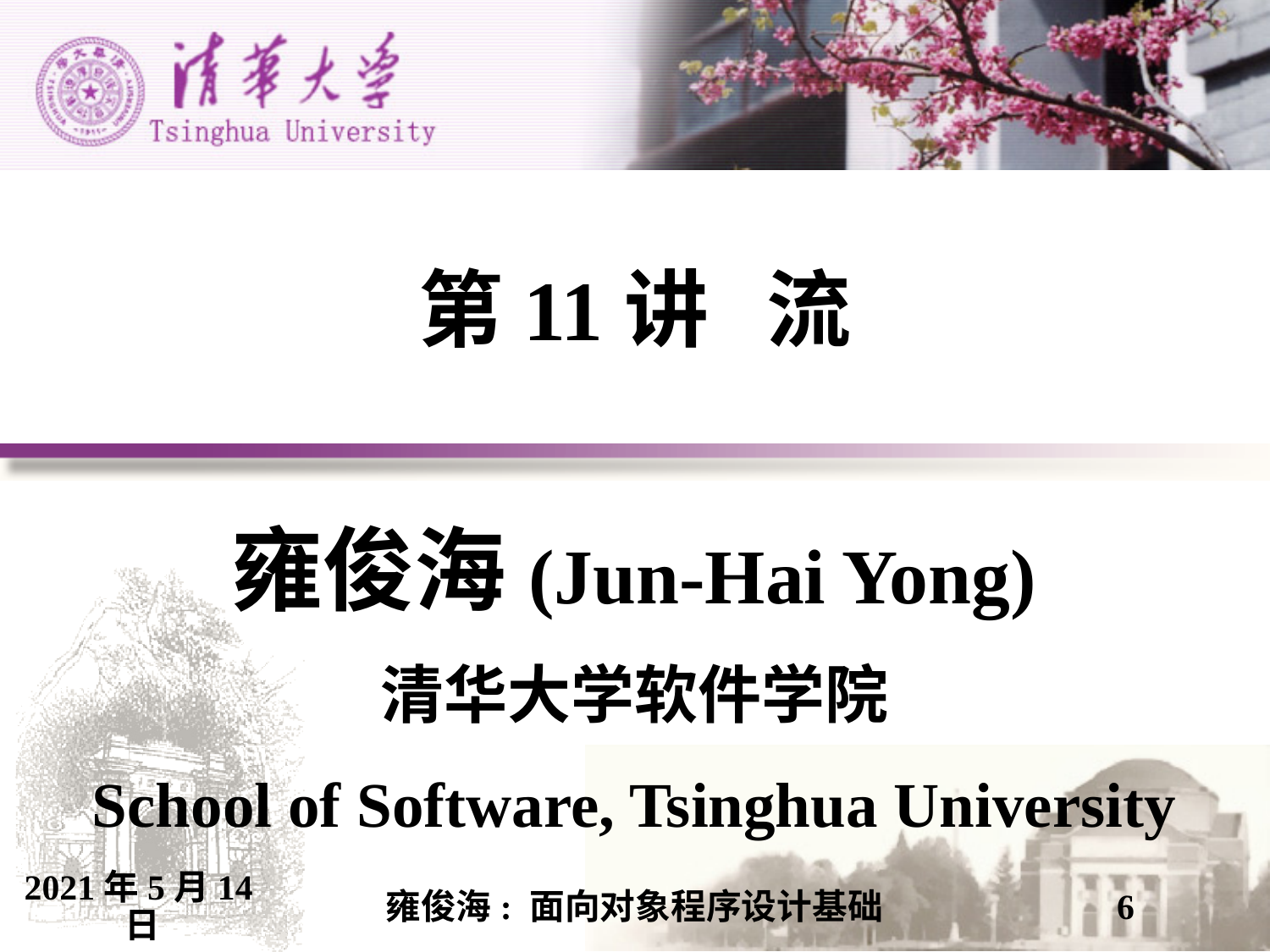

# 第11讲   流
雍俊海(Jun-Hai Yong)
清华大学软件学院
School of Software, Tsinghua University
2021年5月14日
雍俊海: 面向对象程序设计基础
6